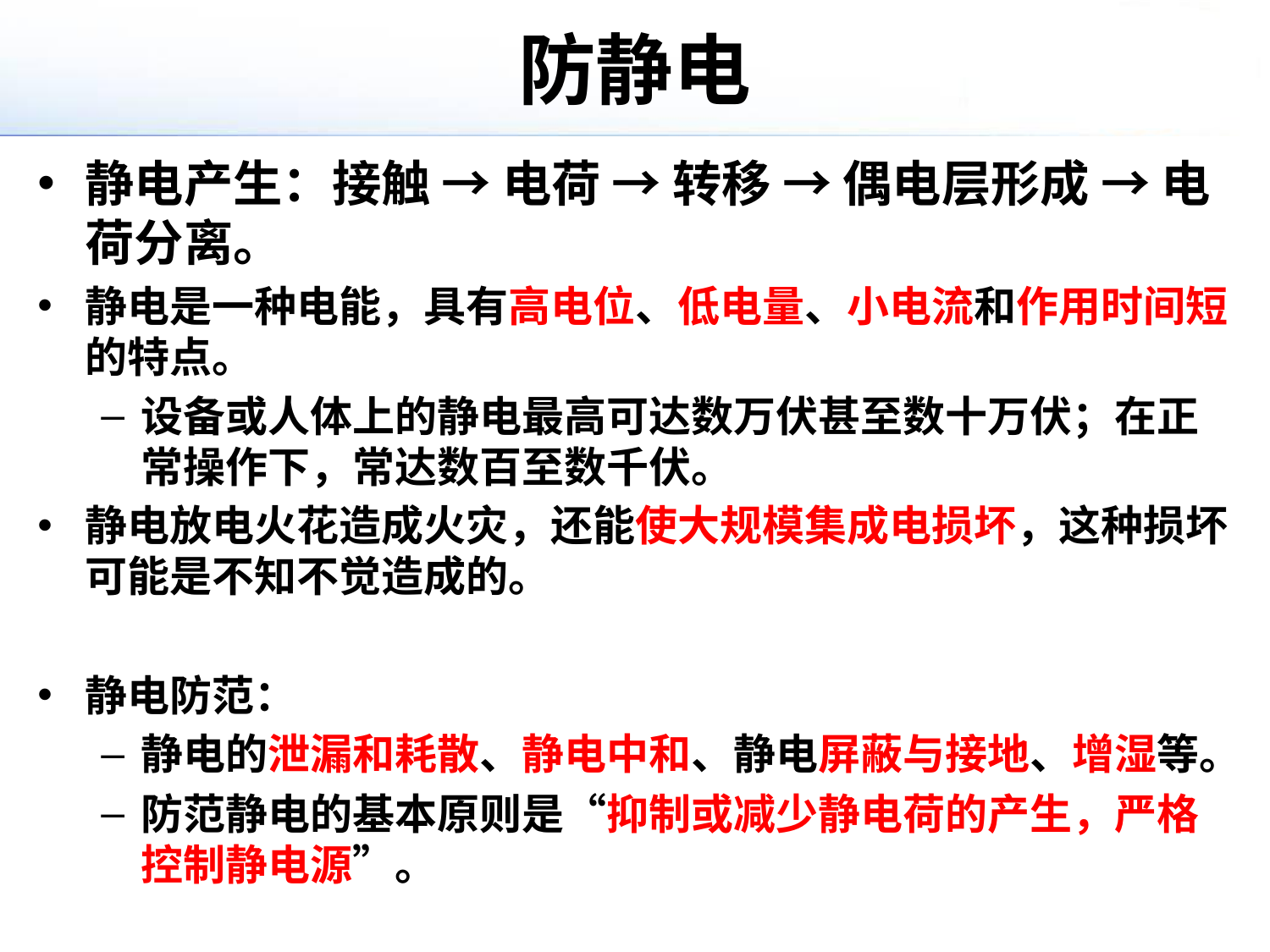

# 防静电
静电产生：接触 → 电荷 → 转移 → 偶电层形成 → 电荷分离。
静电是一种电能，具有高电位、低电量、小电流和作用时间短的特点。
设备或人体上的静电最高可达数万伏甚至数十万伏；在正常操作下，常达数百至数千伏。
静电放电火花造成火灾，还能使大规模集成电损坏，这种损坏可能是不知不觉造成的。

静电防范：
静电的泄漏和耗散、静电中和、静电屏蔽与接地、增湿等。
防范静电的基本原则是“抑制或减少静电荷的产生，严格控制静电源”。